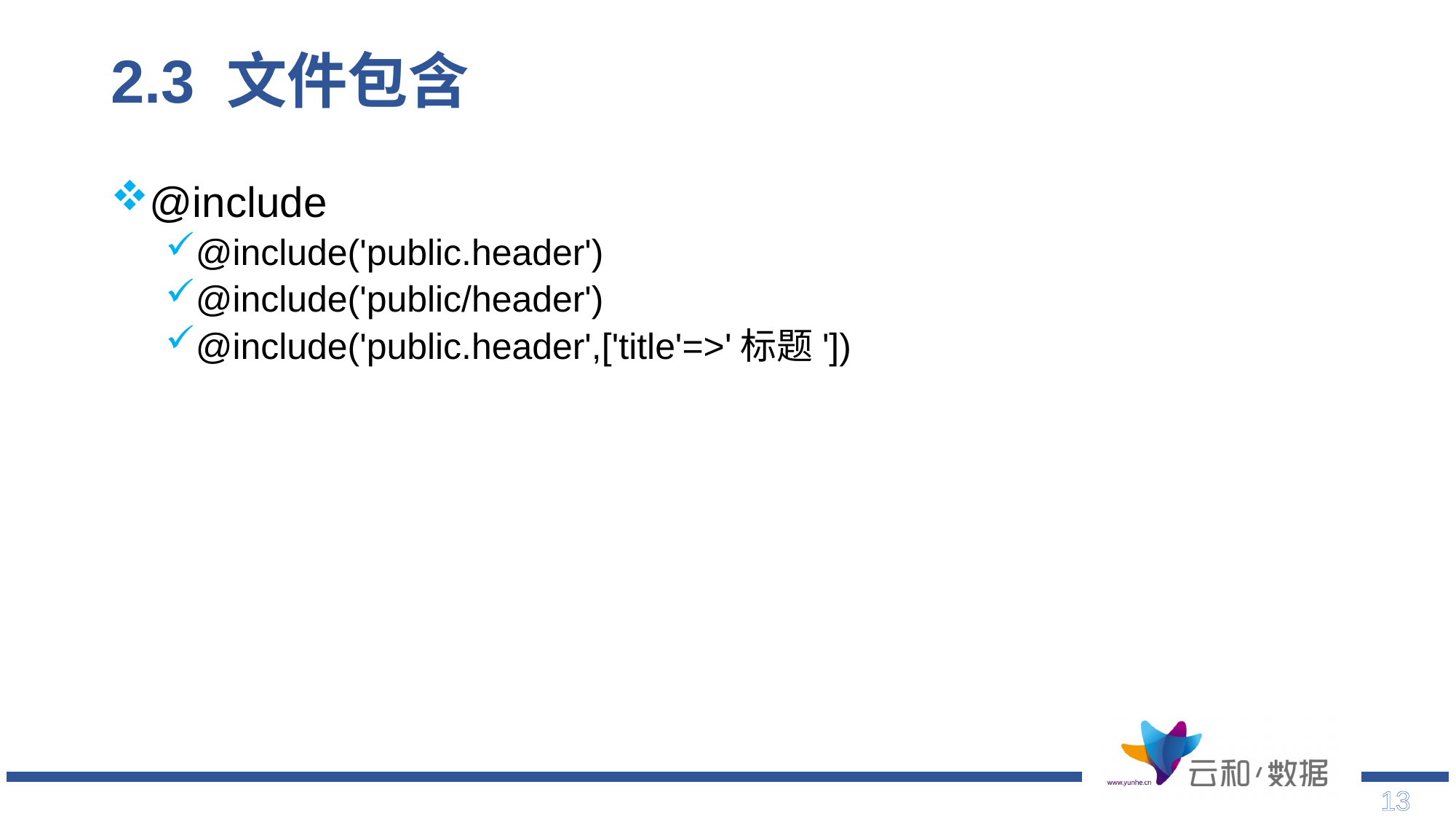

# 2.3 文件包含
@include
@include('public.header')
@include('public/header')
@include('public.header',['title'=>'标题'])